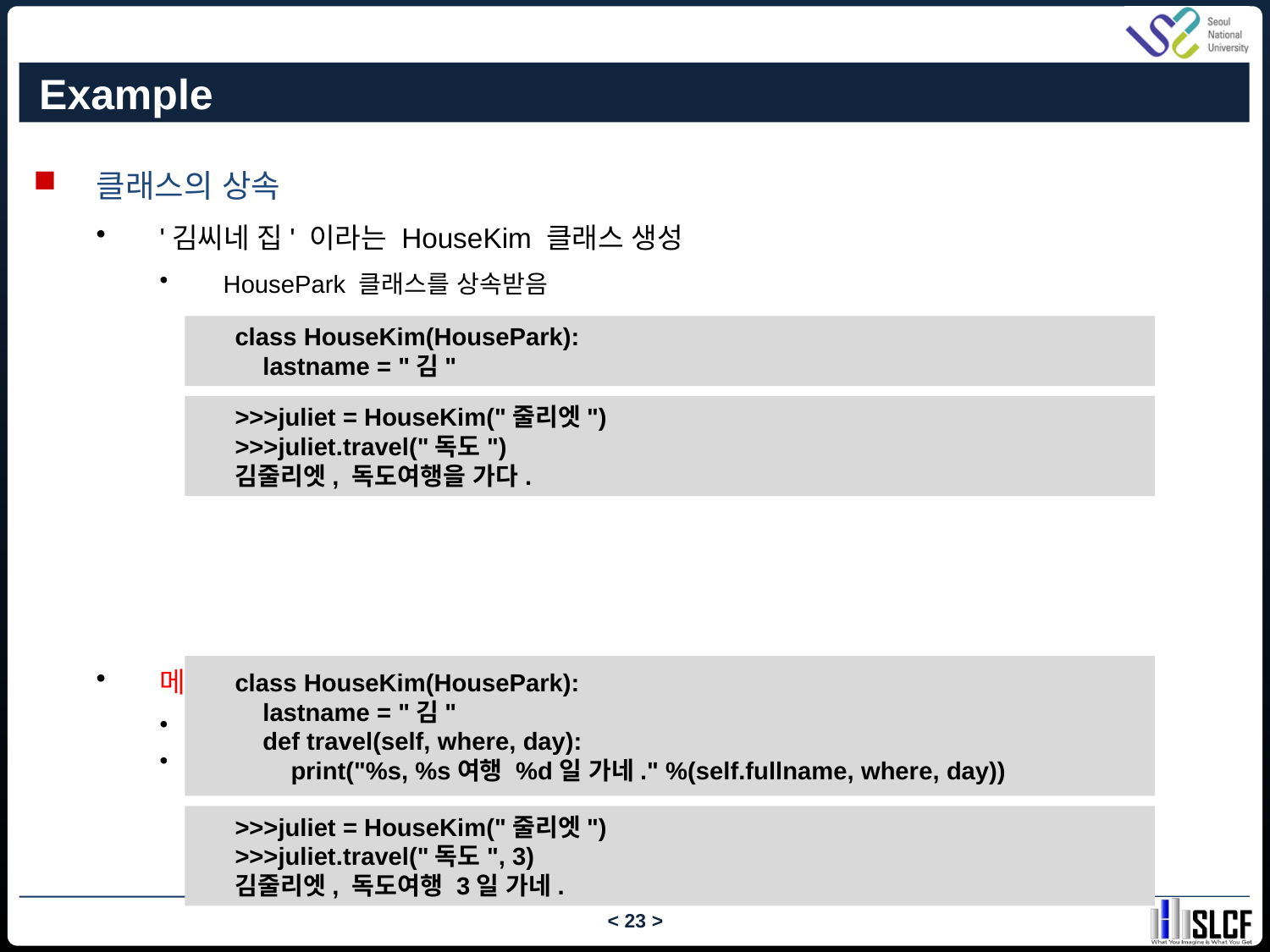

# Example
클래스의 상속
'김씨네 집' 이라는 HouseKim 클래스 생성
HousePark 클래스를 상속받음

메서드 오버라이딩(overriding)
상속받을 대상인 클래스의 메서드와 이름은 같지만 행동을 다르게 해야 할 때
클래스 내에서 다시 구현하면 됨

class HouseKim(HousePark):
    lastname = "김"
>>>juliet = HouseKim("줄리엣")
>>>juliet.travel("독도")
김줄리엣, 독도여행을 가다.
class HouseKim(HousePark):
    lastname = "김"
    def travel(self, where, day):
        print("%s, %s여행 %d일 가네." %(self.fullname, where, day))
>>>juliet = HouseKim("줄리엣")
>>>juliet.travel("독도", 3)
김줄리엣, 독도여행 3일 가네.